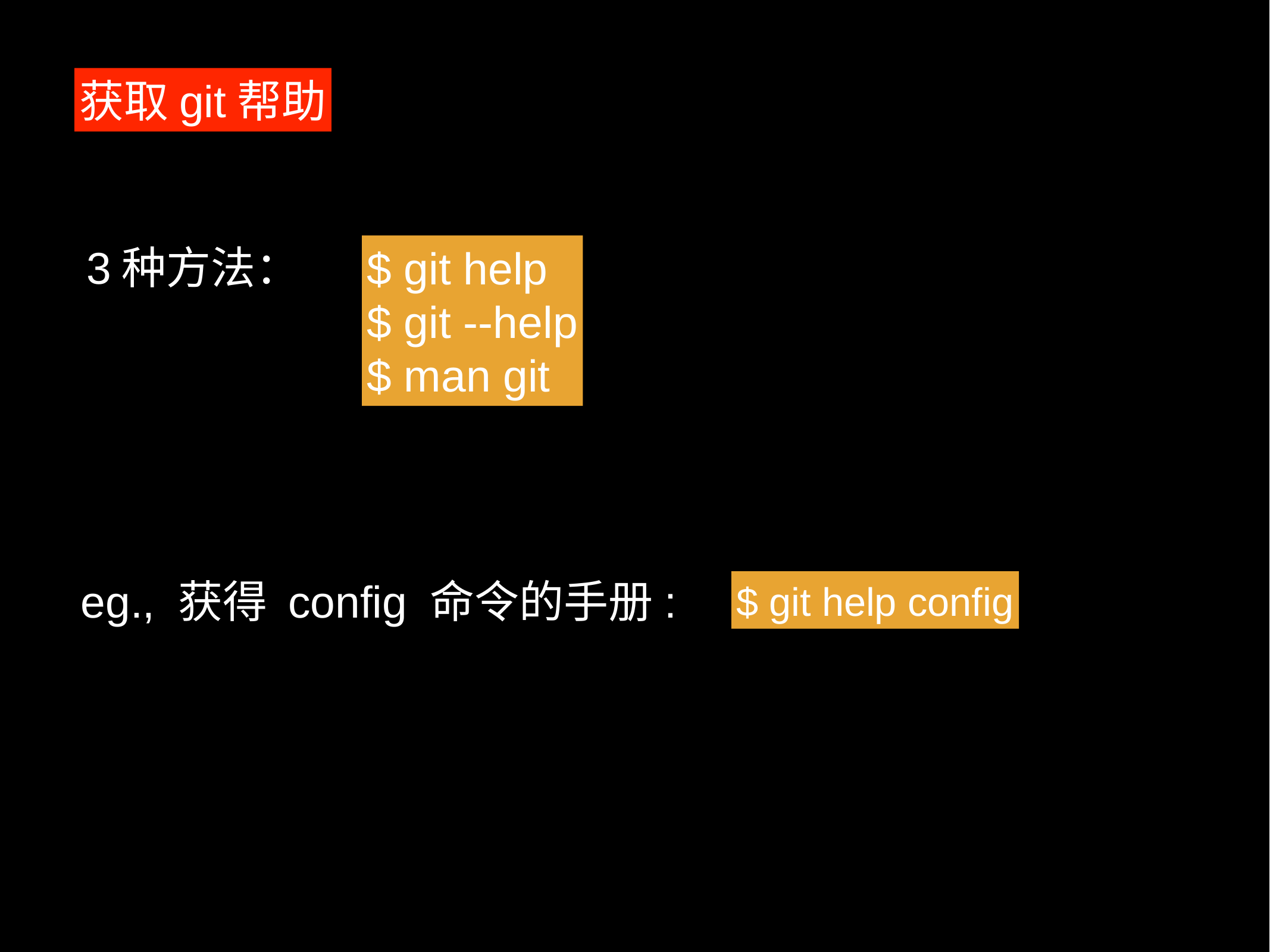

获取git帮助
3种方法：
$ git help
$ git --help
$ man git
eg., 获得 config 命令的手册:
$ git help config